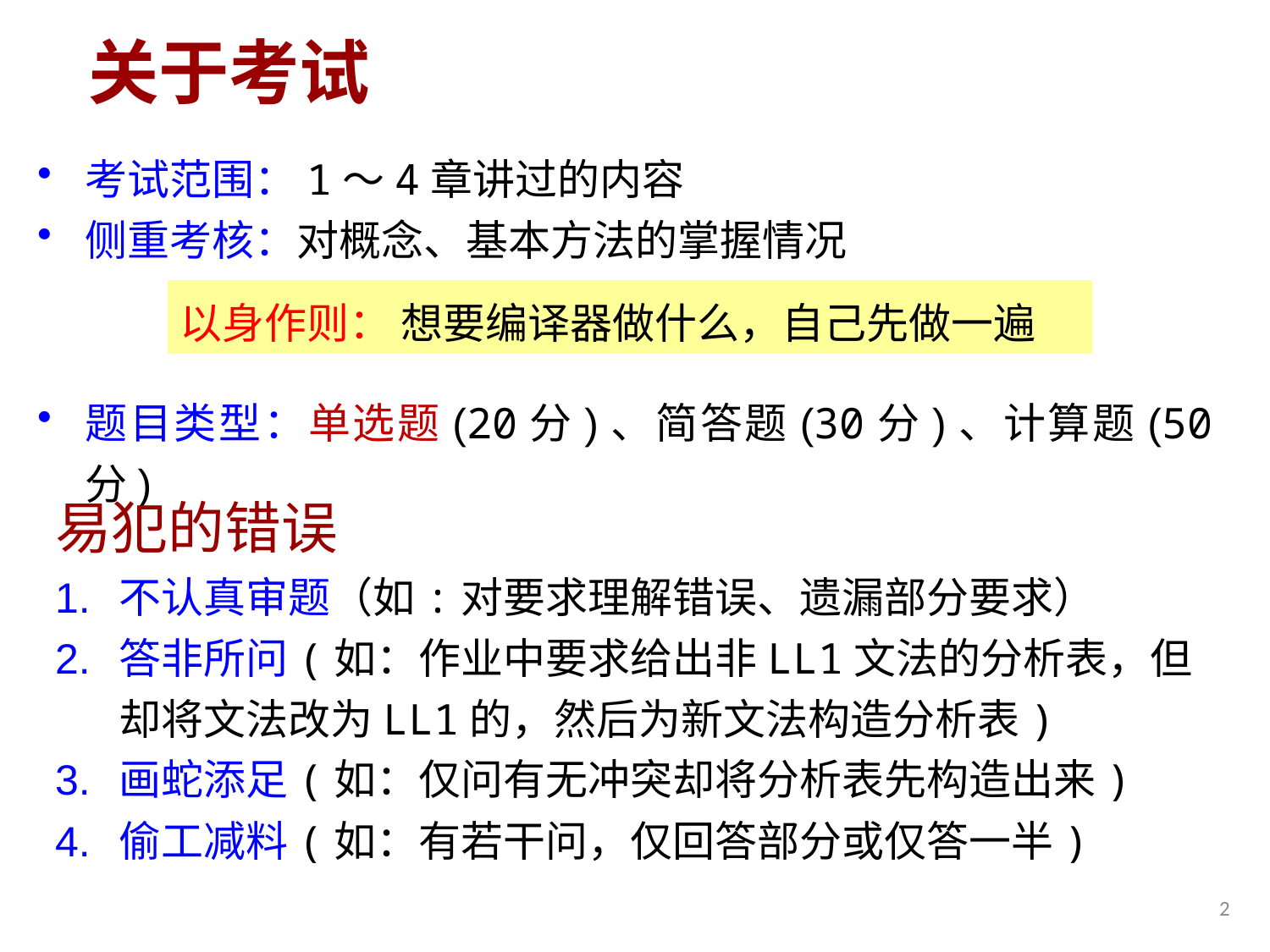

# 关于考试
考试范围：1～4章讲过的内容
侧重考核：对概念、基本方法的掌握情况

题目类型：单选题(20分)、简答题(30分)、计算题(50分)
以身作则： 想要编译器做什么，自己先做一遍
易犯的错误
不认真审题（如:对要求理解错误、遗漏部分要求）
答非所问(如：作业中要求给出非LL1文法的分析表，但却将文法改为LL1的，然后为新文法构造分析表)
画蛇添足(如：仅问有无冲突却将分析表先构造出来)
偷工减料(如：有若干问，仅回答部分或仅答一半)
2